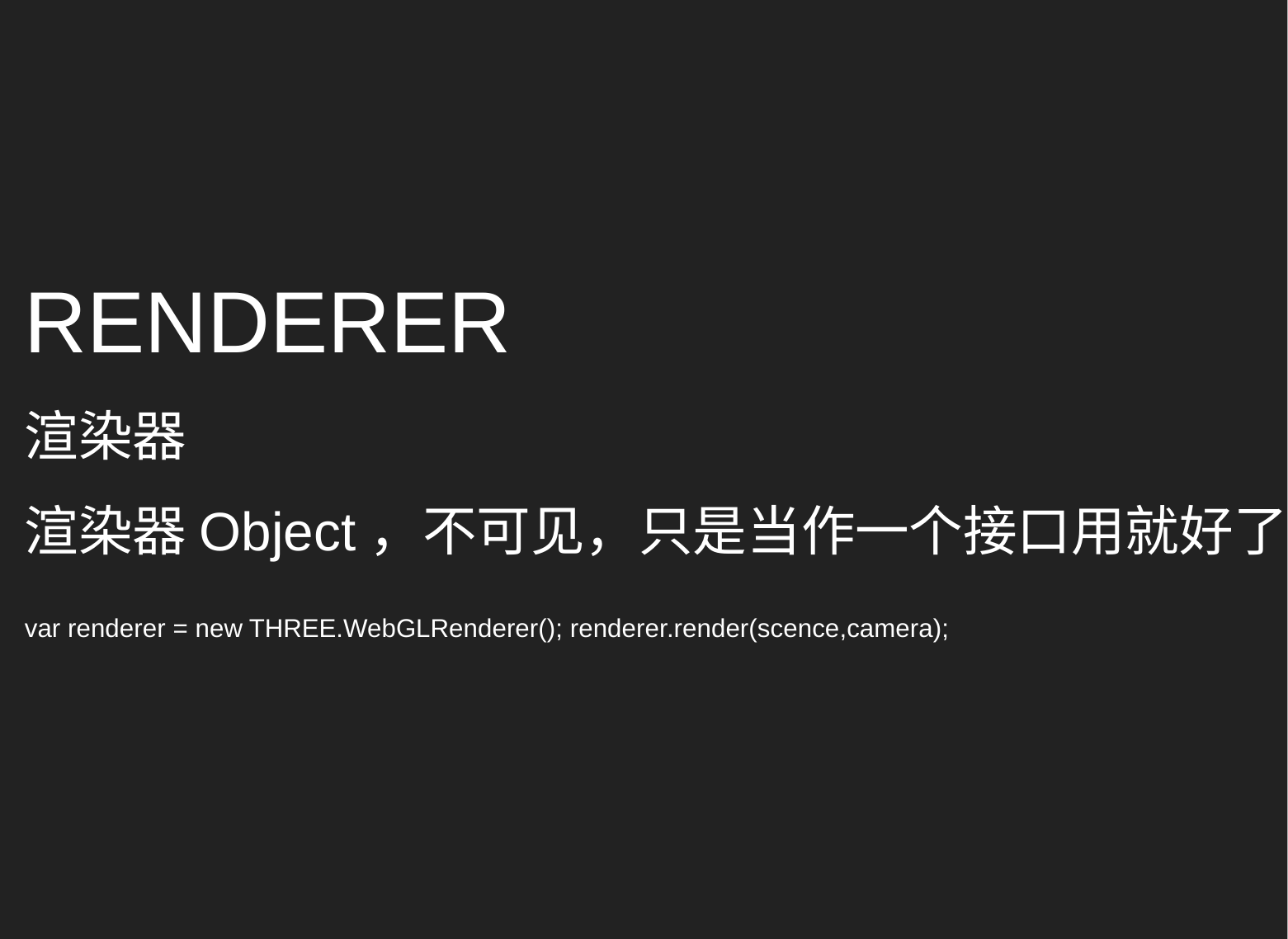

RENDERER
渲染器
渲染器Object，不可见，只是当作一个接口用就好了
var renderer = new THREE.WebGLRenderer(); renderer.render(scence,camera);